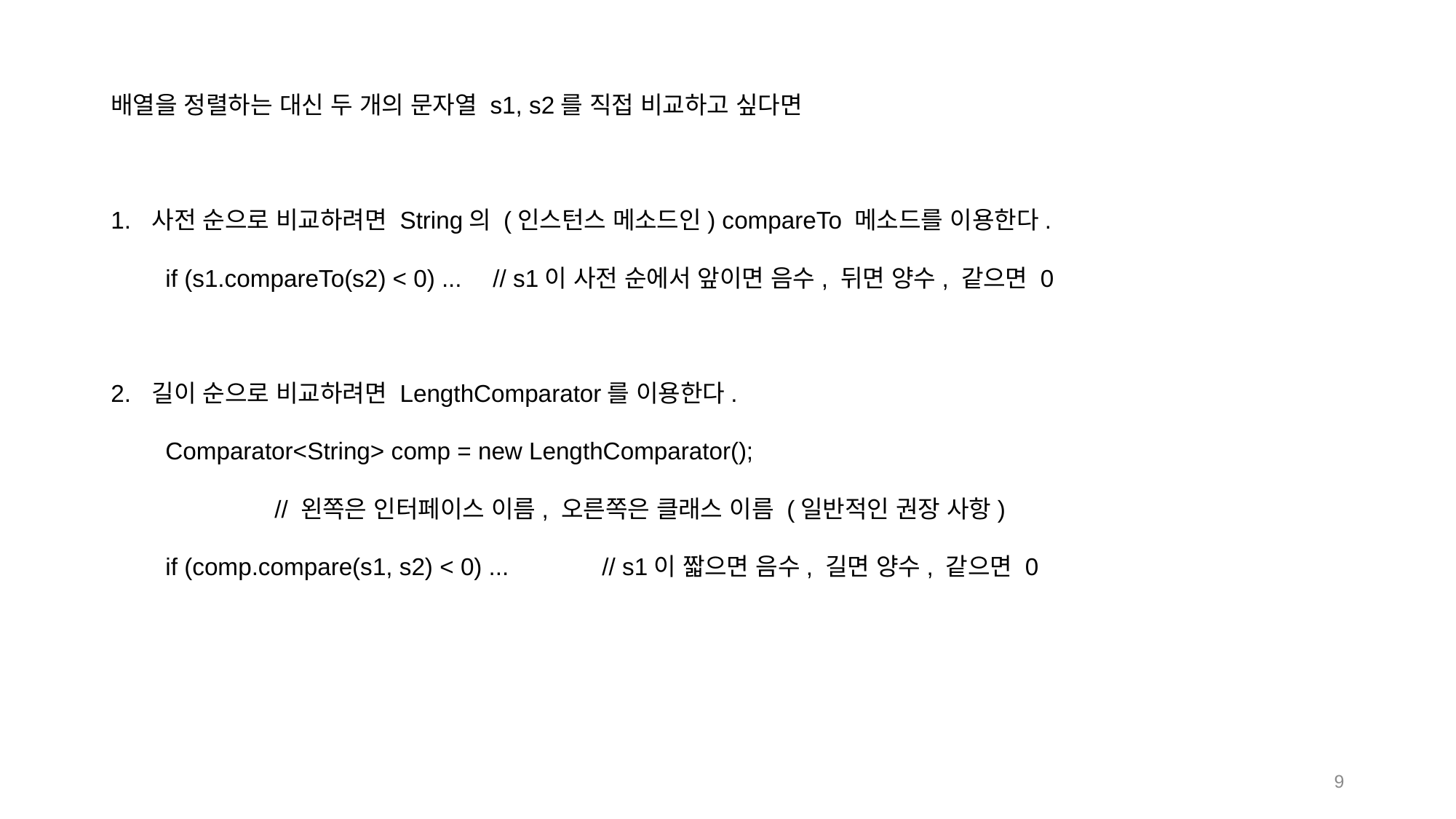

배열을 정렬하는 대신 두 개의 문자열 s1, s2를 직접 비교하고 싶다면

사전 순으로 비교하려면 String의 (인스턴스 메소드인) compareTo 메소드를 이용한다.
if (s1.compareTo(s2) < 0) ...	// s1이 사전 순에서 앞이면 음수, 뒤면 양수, 같으면 0

길이 순으로 비교하려면 LengthComparator를 이용한다.
Comparator<String> comp = new LengthComparator();
	// 왼쪽은 인터페이스 이름, 오른쪽은 클래스 이름 (일반적인 권장 사항)
if (comp.compare(s1, s2) < 0) ...	// s1이 짧으면 음수, 길면 양수, 같으면 0

9